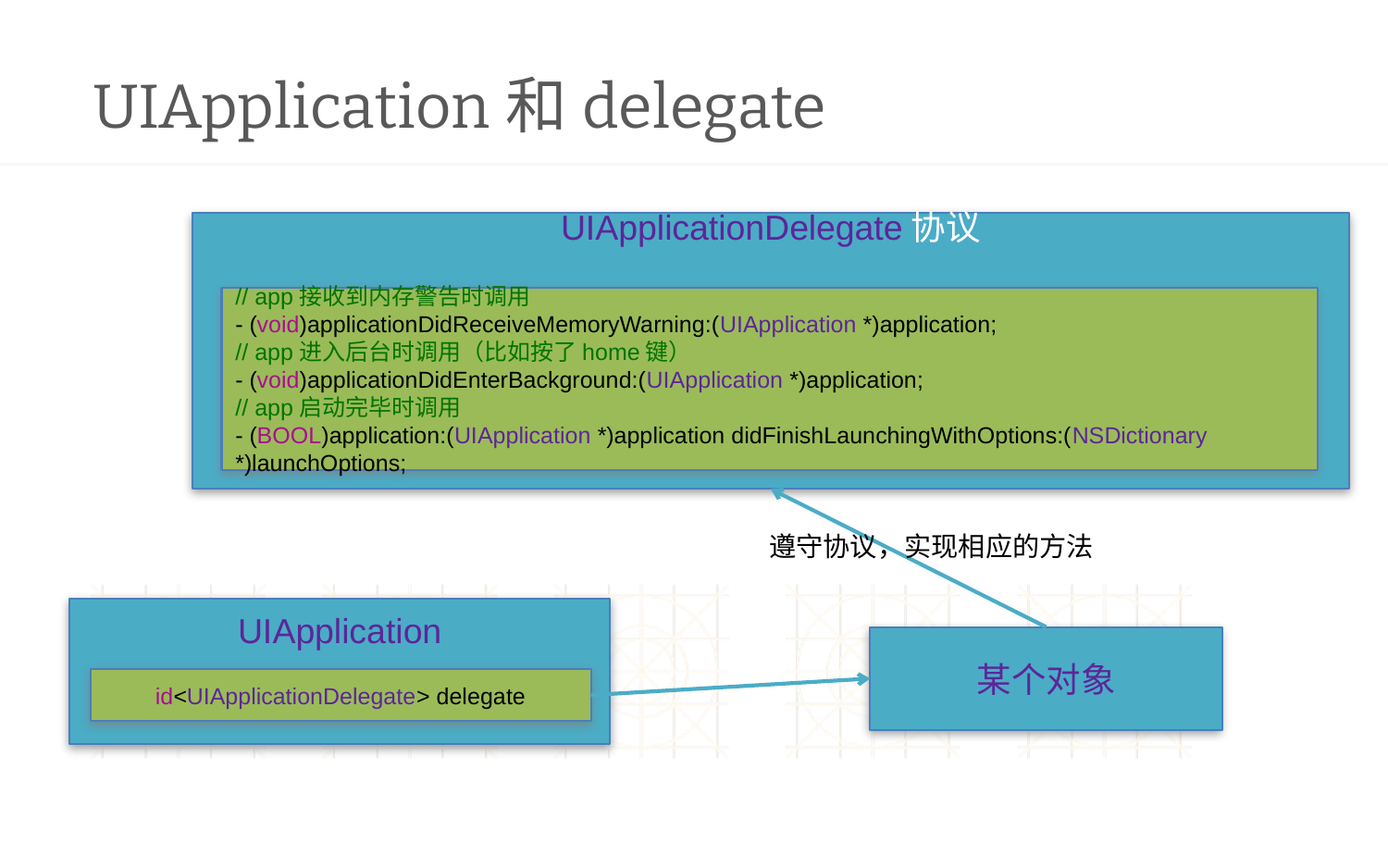

# UIApplication和delegate

UIApplicationDelegate协议

// app接收到内存警告时调用
- (void)applicationDidReceiveMemoryWarning:(UIApplication *)application;
// app进入后台时调用（比如按了home键）
- (void)applicationDidEnterBackground:(UIApplication *)application;
// app启动完毕时调用
- (BOOL)application:(UIApplication *)application didFinishLaunchingWithOptions:(NSDictionary *)launchOptions;

遵守协议，实现相应的方法

UIApplication

某个对象

id<UIApplicationDelegate> delegate